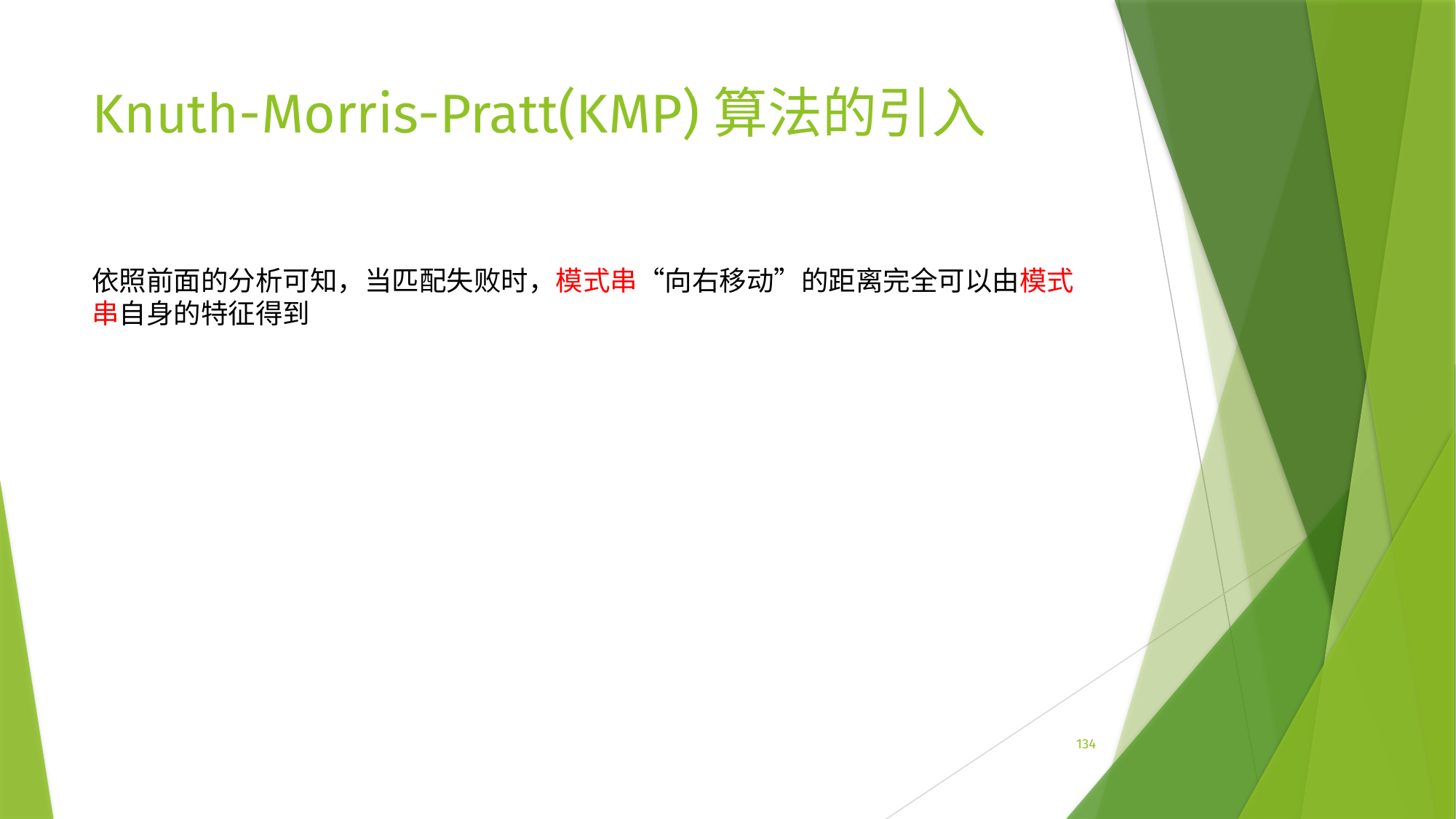

# Knuth-Morris-Pratt(KMP)算法的引入
依照前面的分析可知，当匹配失败时，模式串“向右移动”的距离完全可以由模式串自身的特征得到
134